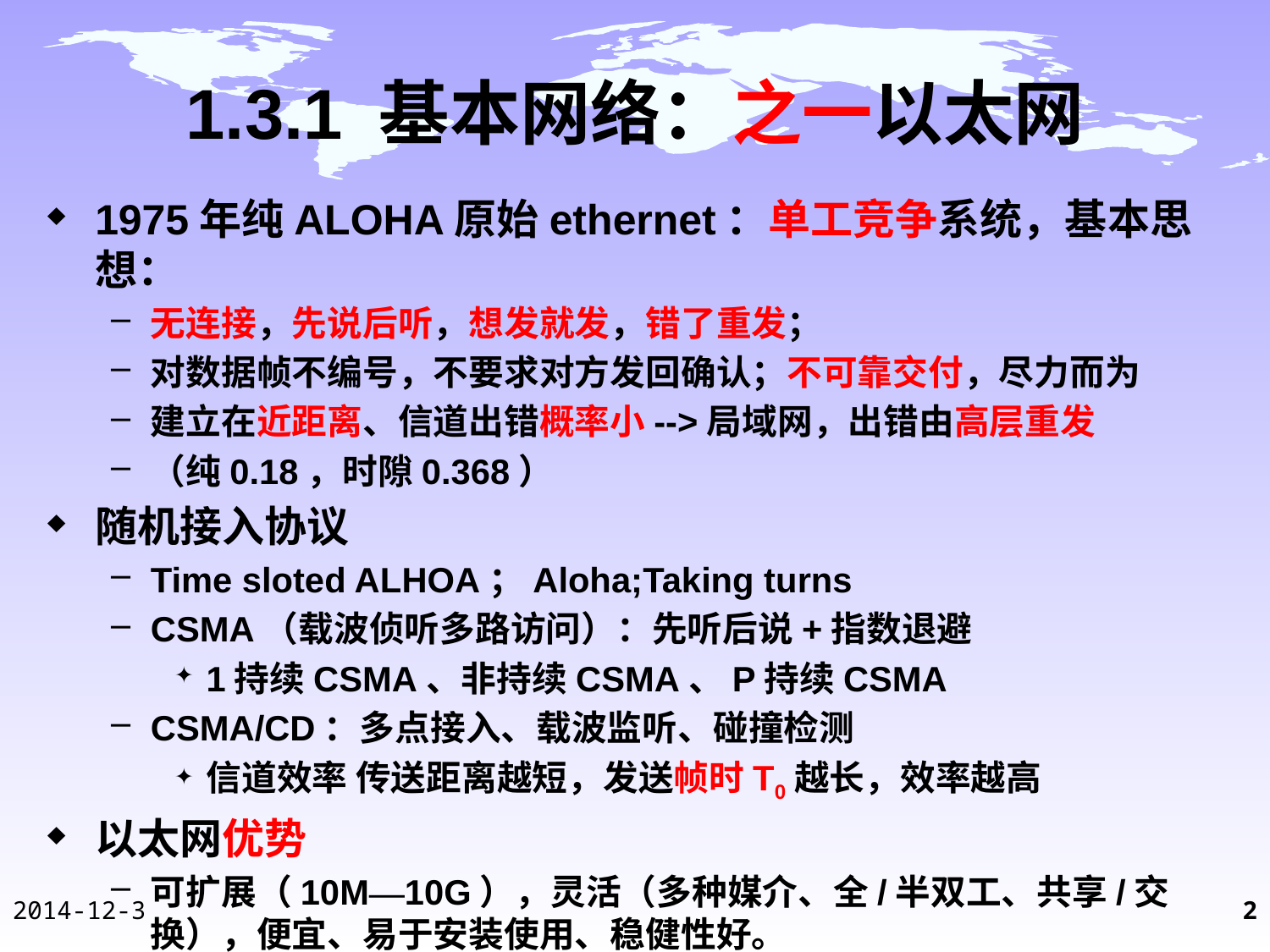

# 1.3.1 基本网络：之一以太网
1975年纯ALOHA原始ethernet：单工竞争系统，基本思想：
无连接，先说后听，想发就发，错了重发；
对数据帧不编号，不要求对方发回确认；不可靠交付，尽力而为
建立在近距离、信道出错概率小-->局域网，出错由高层重发
（纯0.18，时隙0.368）
随机接入协议
Time sloted ALHOA；Aloha;Taking turns
CSMA（载波侦听多路访问）：先听后说+指数退避
1持续CSMA、非持续CSMA、P持续CSMA
CSMA/CD：多点接入、载波监听、碰撞检测
信道效率 传送距离越短，发送帧时T0越长，效率越高
以太网优势
可扩展（10M—10G），灵活（多种媒介、全/半双工、共享/交换），便宜、易于安装使用、稳健性好。
2014-12-3
2